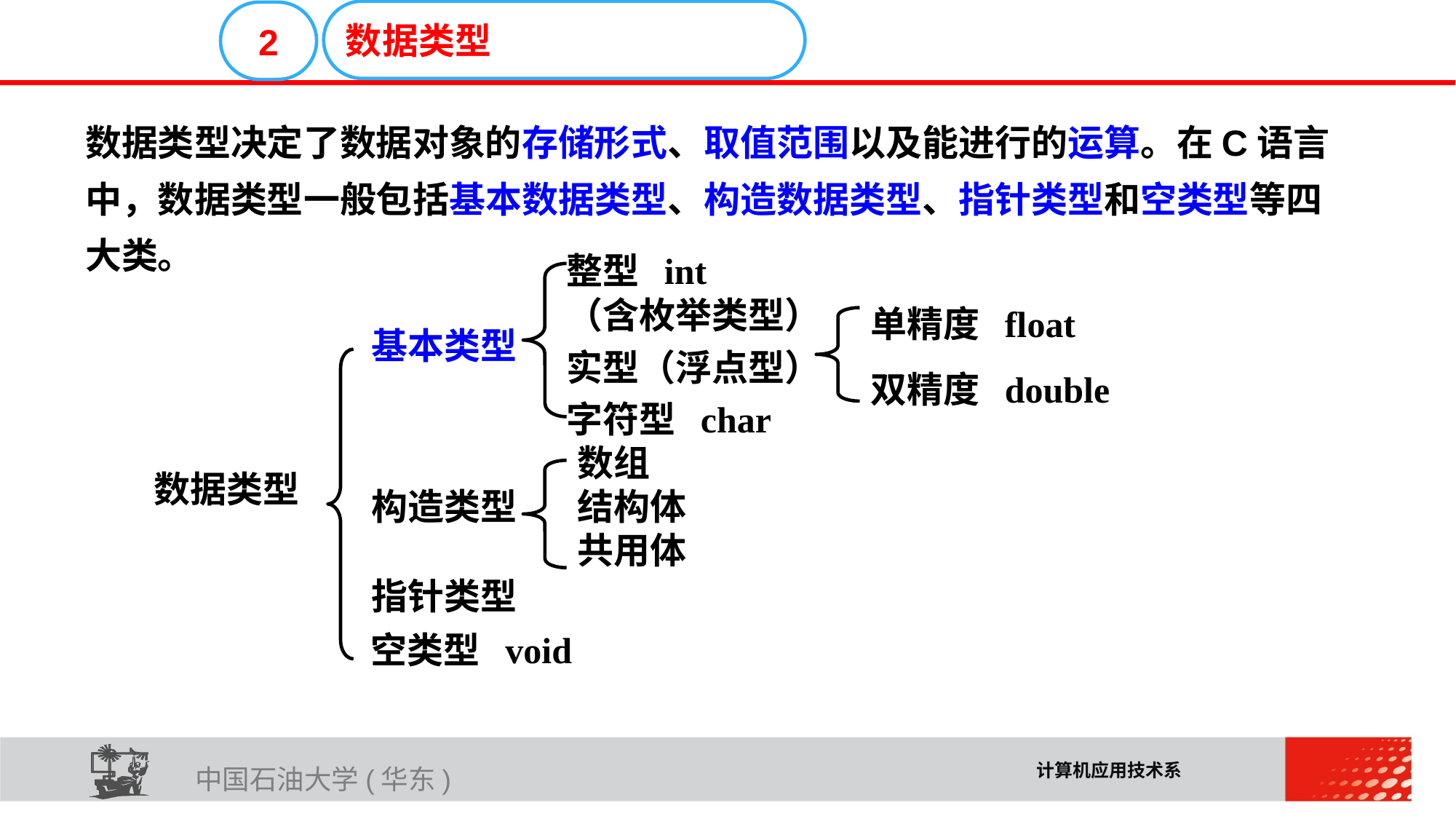

E6636B02012BD195C019CE06C16E30F4C33D02E32711A616D0819A1A3DEC08F98FFCE503BC41BA966B45D6F0472B73A72FC0F2BE2AA537FE6A04217657FCC2FDBF2DB6715F2B3FB871C24A61410
数据类型
2
数据类型决定了数据对象的存储形式、取值范围以及能进行的运算。在C语言中，数据类型一般包括基本数据类型、构造数据类型、指针类型和空类型等四大类。
整型  int
（含枚举类型）
实型（浮点型）
字符型  char

单精度  float
双精度  double

基本类型

数组
结构体
共用体
数据类型

构造类型
指针类型
空类型  void
9